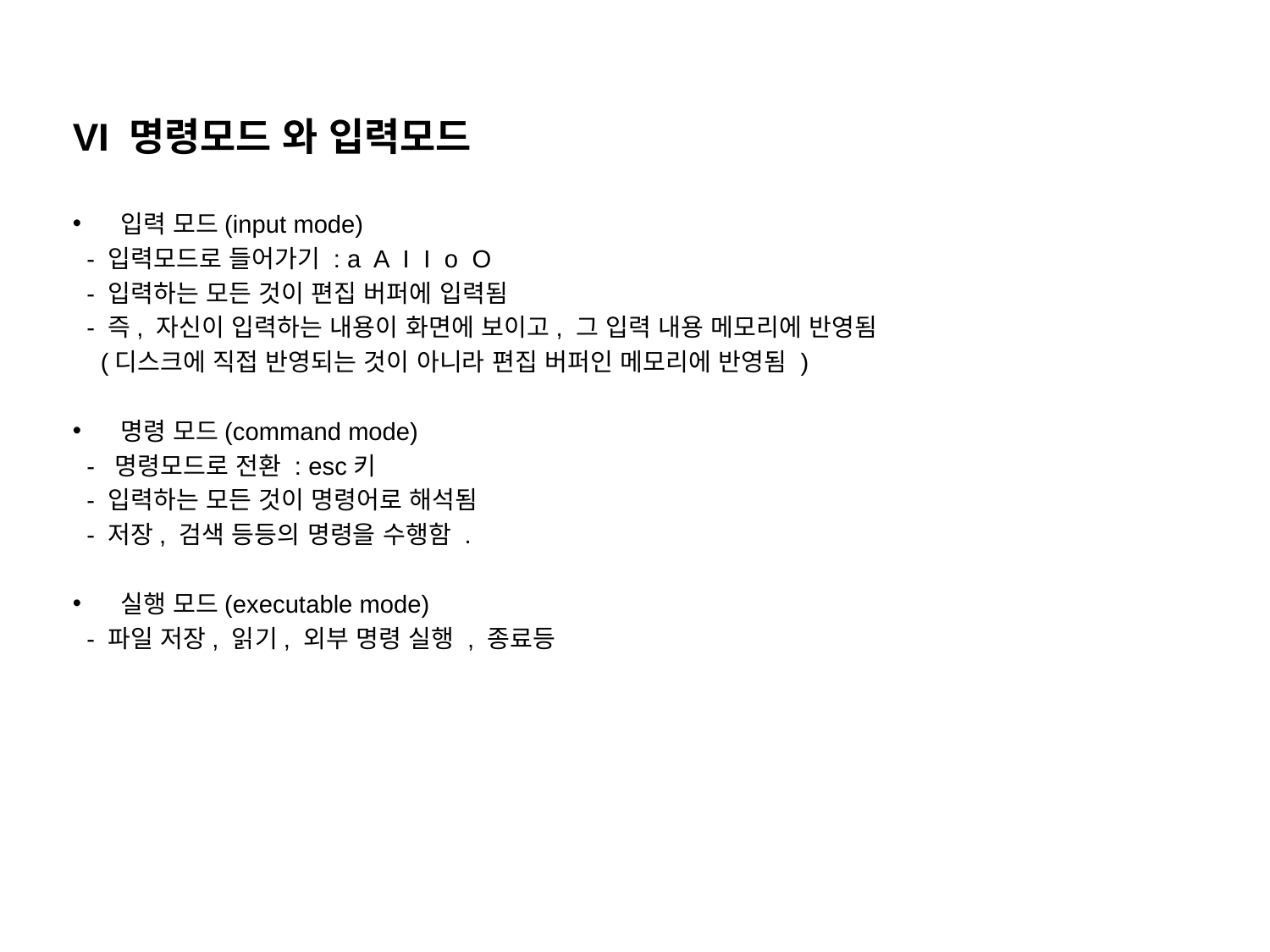

VI 명령모드 와 입력모드

입력 모드(input mode)
  - 입력모드로 들어가기 : a  A  I  I  o  O
  - 입력하는 모든 것이 편집 버퍼에 입력됨
  - 즉, 자신이 입력하는 내용이 화면에 보이고, 그 입력 내용 메모리에 반영됨
    (디스크에 직접 반영되는 것이 아니라 편집 버퍼인 메모리에 반영됨 )

명령 모드(command mode)
  -  명령모드로 전환 : esc키
  - 입력하는 모든 것이 명령어로 해석됨
  - 저장, 검색 등등의 명령을 수행함 .

실행 모드(executable mode)
  - 파일 저장, 읽기, 외부 명령 실행 , 종료등